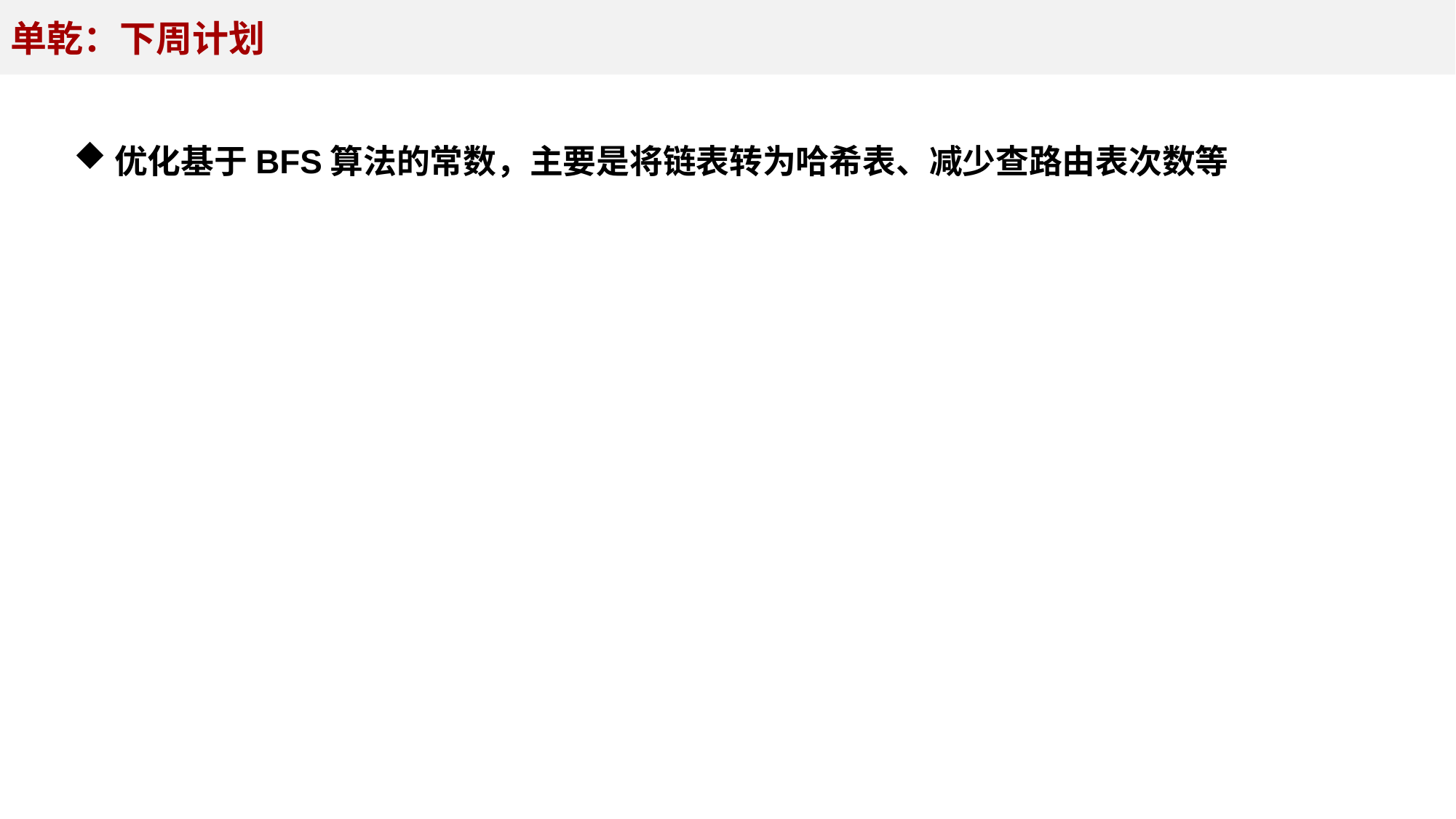

单乾：下周计划

优化基于BFS算法的常数，主要是将链表转为哈希表、减少查路由表次数等